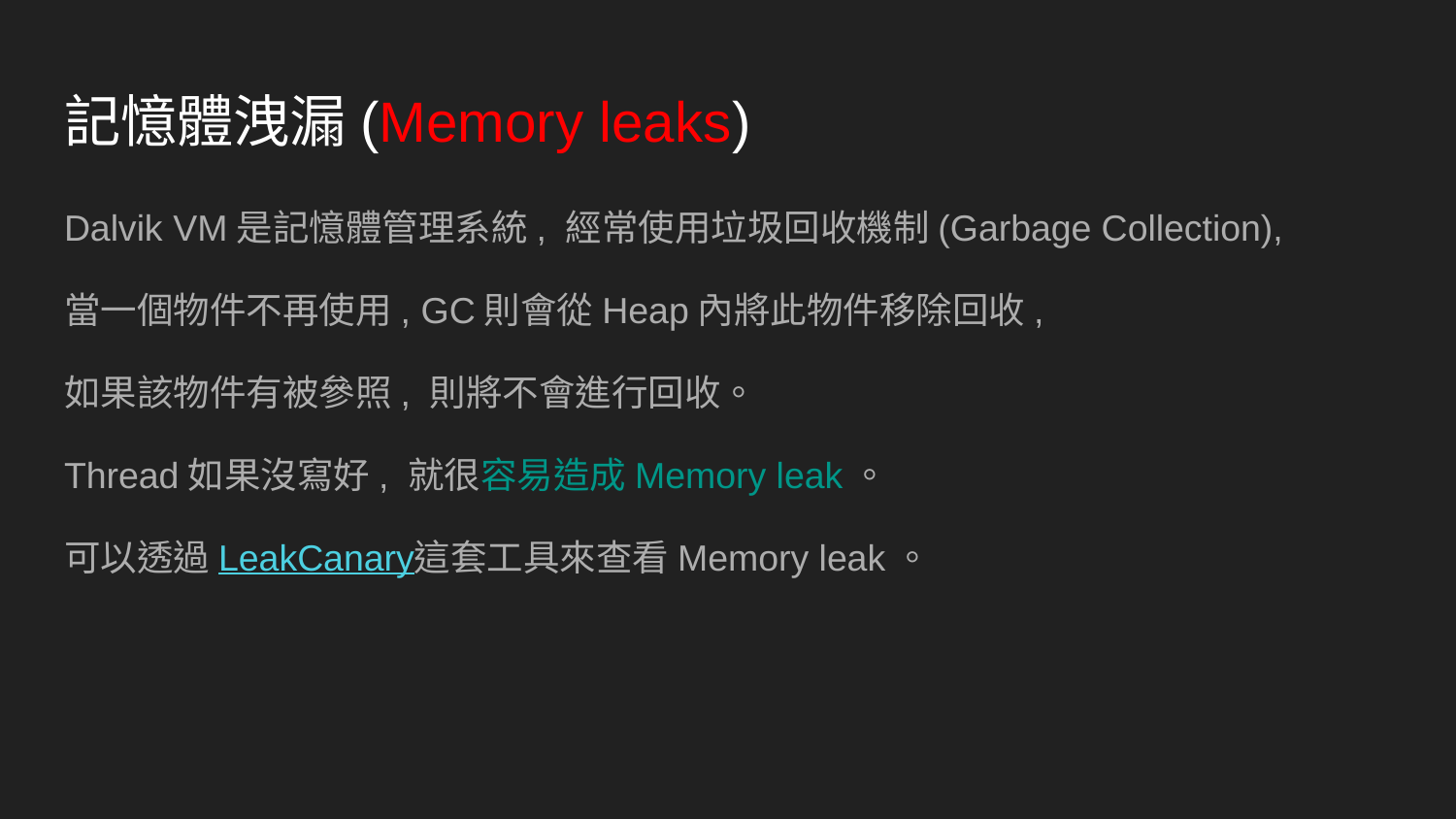

# 記憶體洩漏(Memory leaks)
Dalvik VM是記憶體管理系統, 經常使用垃圾回收機制(Garbage Collection),
當一個物件不再使用, GC則會從Heap內將此物件移除回收,
如果該物件有被參照, 則將不會進行回收。
Thread如果沒寫好, 就很容易造成Memory leak。
可以透過LeakCanary這套工具來查看Memory leak。